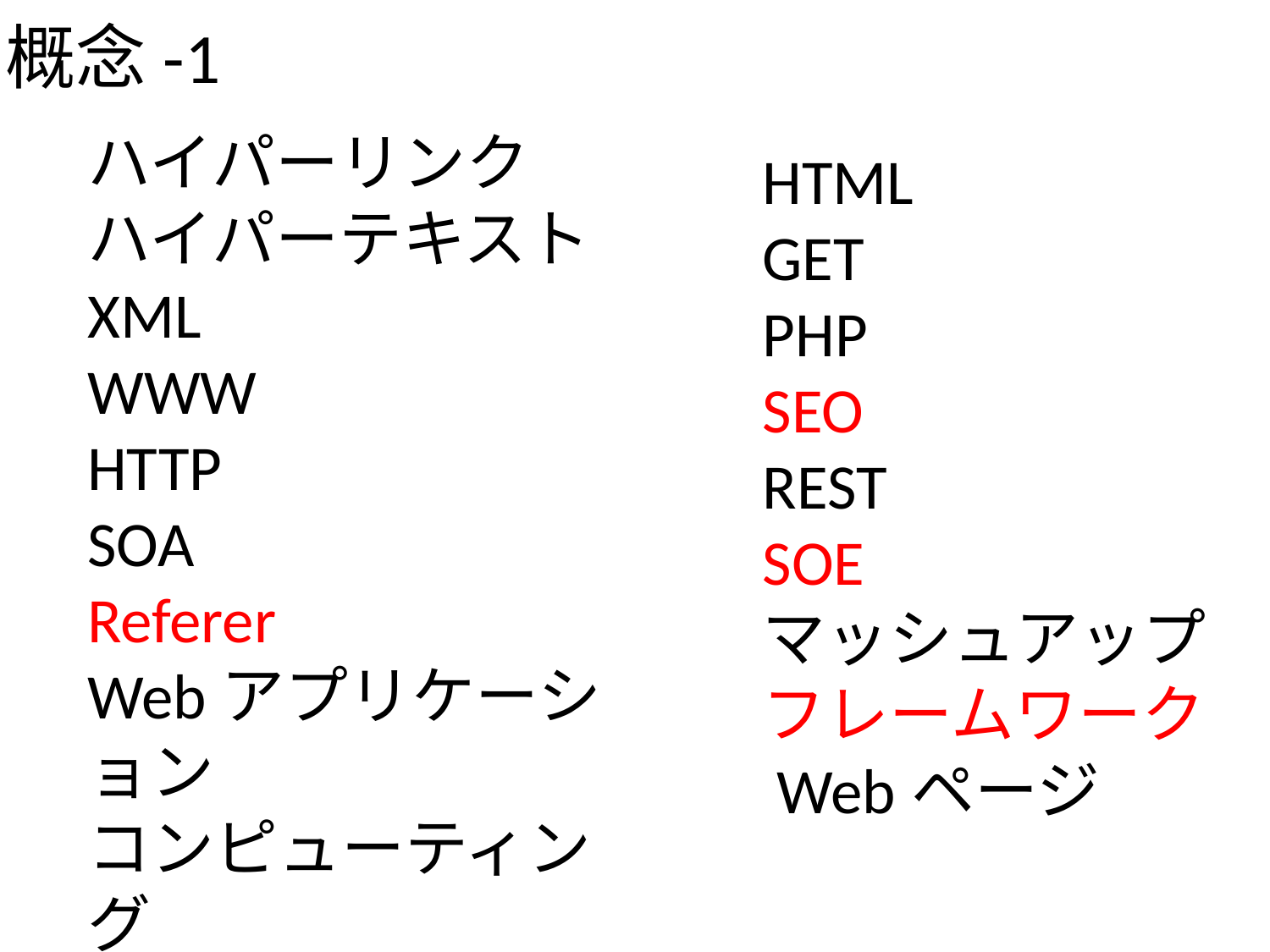

概念-1
ハイパーリンク
ハイパーテキスト
XML
WWW
HTTP
SOA
Referer
Webアプリケーション
コンピューティング
HTML
GET
PHP
SEO
REST
SOE
マッシュアップ
フレームワーク
 Webページ